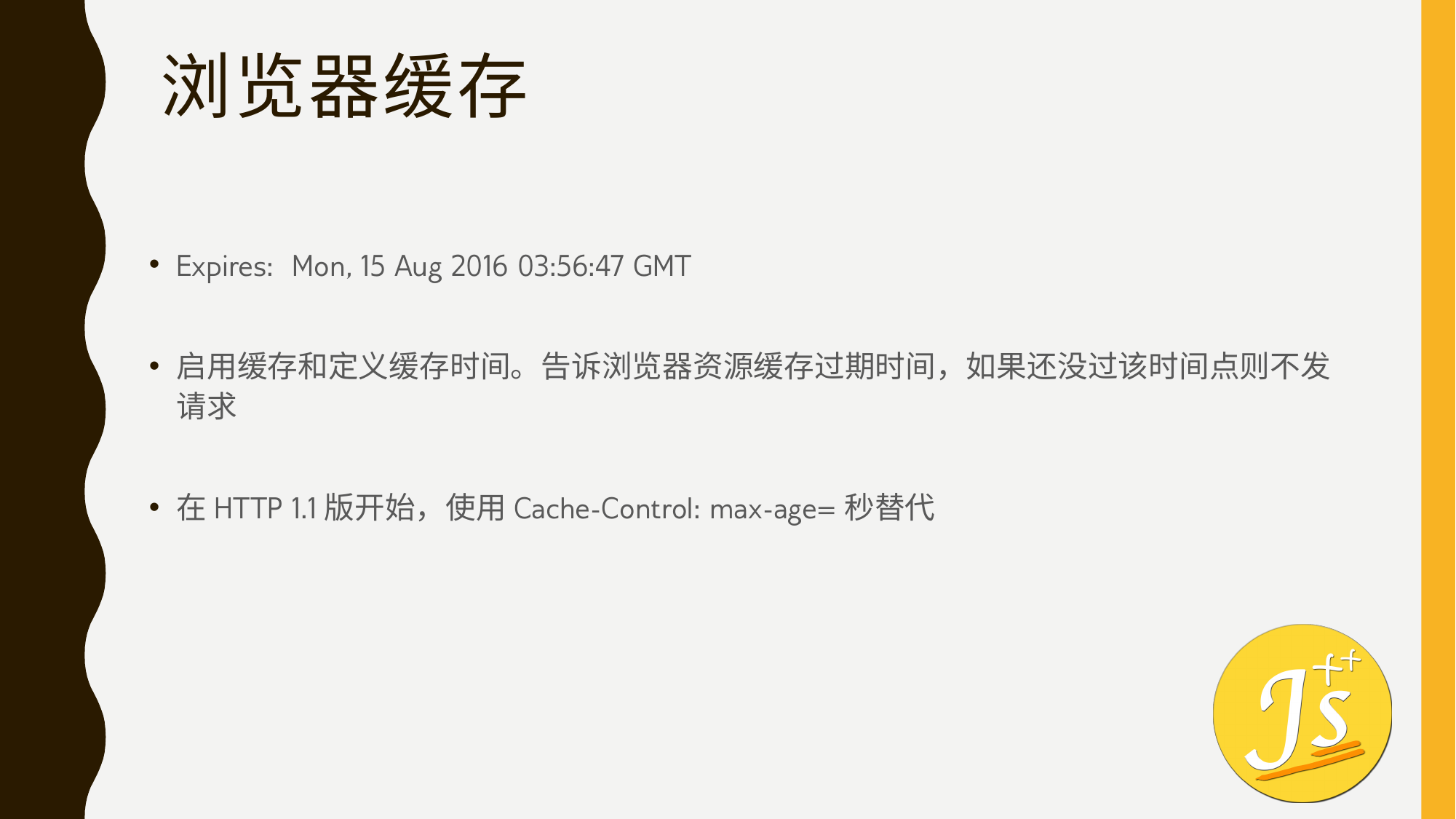

# 浏览器缓存
Expires:  Mon, 15 Aug 2016 03:56:47 GMT

启用缓存和定义缓存时间。告诉浏览器资源缓存过期时间，如果还没过该时间点则不发请求

在HTTP 1.1版开始，使用Cache-Control: max-age=秒替代